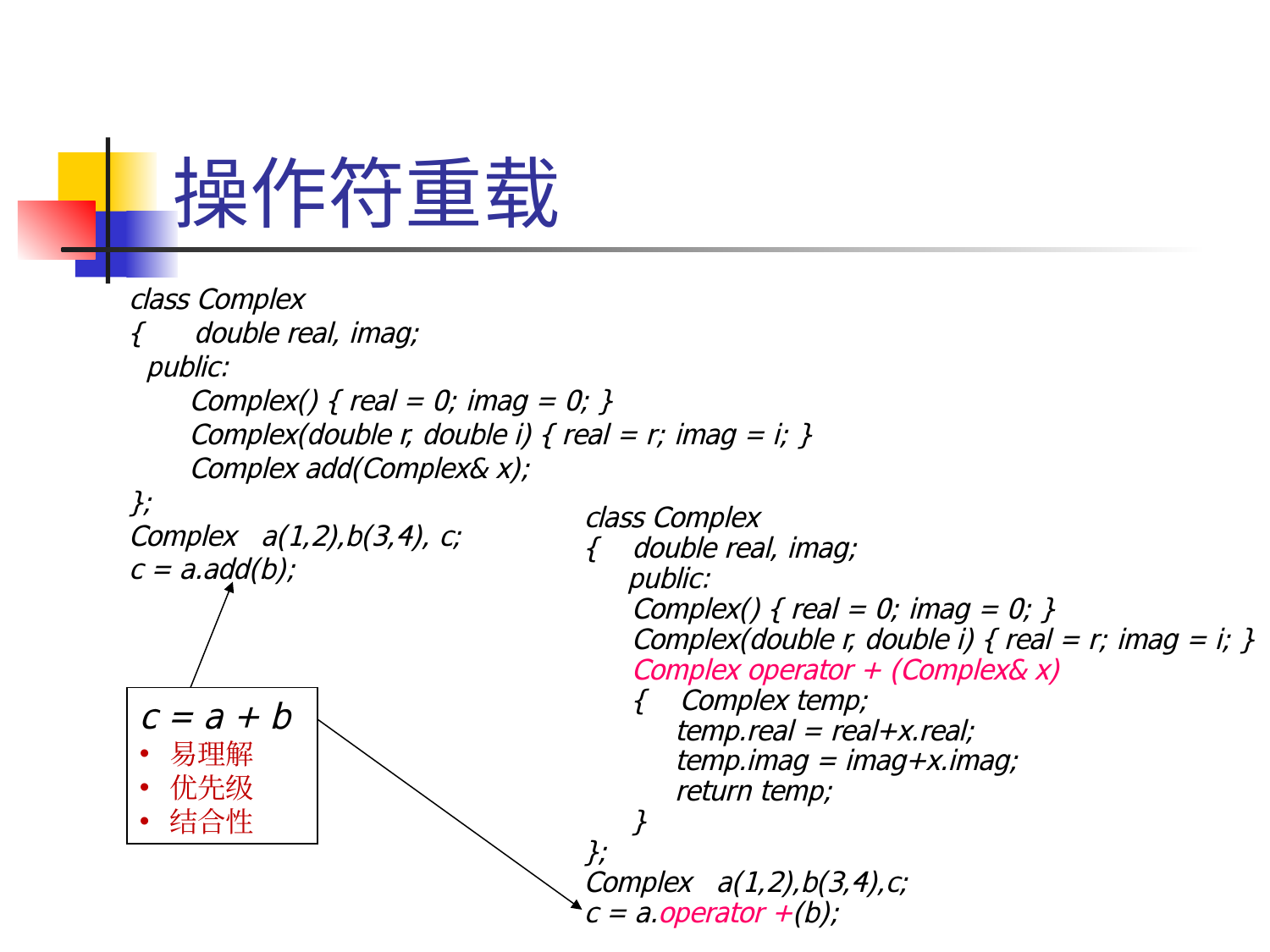

# 操作符重载
class Complex
{      double real, imag;
  public:
       Complex() { real = 0; imag = 0; }
       Complex(double r, double i) { real = r; imag = i; }
       Complex add(Complex& x);
};
Complex   a(1,2),b(3,4), c;
c = a.add(b);
class Complex
{    double real, imag;
     public:
	Complex() { real = 0; imag = 0; }
	Complex(double r, double i) { real = r; imag = i; }
	Complex operator + (Complex& x)
	{    Complex temp;
	     temp.real = real+x.real;
	     temp.imag = imag+x.imag;
	     return temp;
	}
};
Complex   a(1,2),b(3,4),c;
c = a.operator +(b);

c = a + b
易理解
优先级
结合性